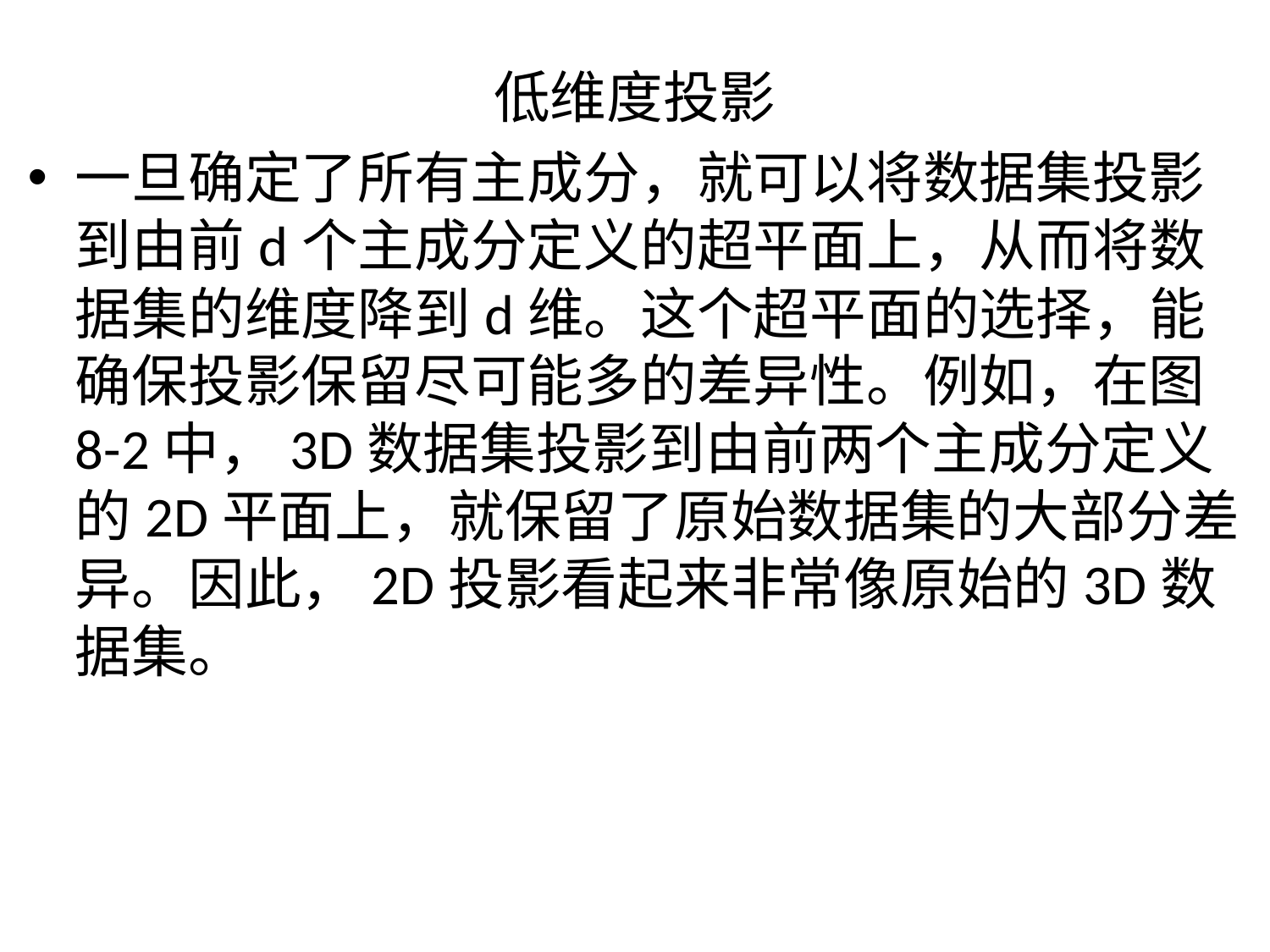

# 低维度投影
一旦确定了所有主成分，就可以将数据集投影到由前d个主成分定义的超平面上，从而将数据集的维度降到d维。这个超平面的选择，能确保投影保留尽可能多的差异性。例如，在图8-2中，3D数据集投影到由前两个主成分定义的2D平面上，就保留了原始数据集的大部分差异。因此，2D投影看起来非常像原始的3D数据集。